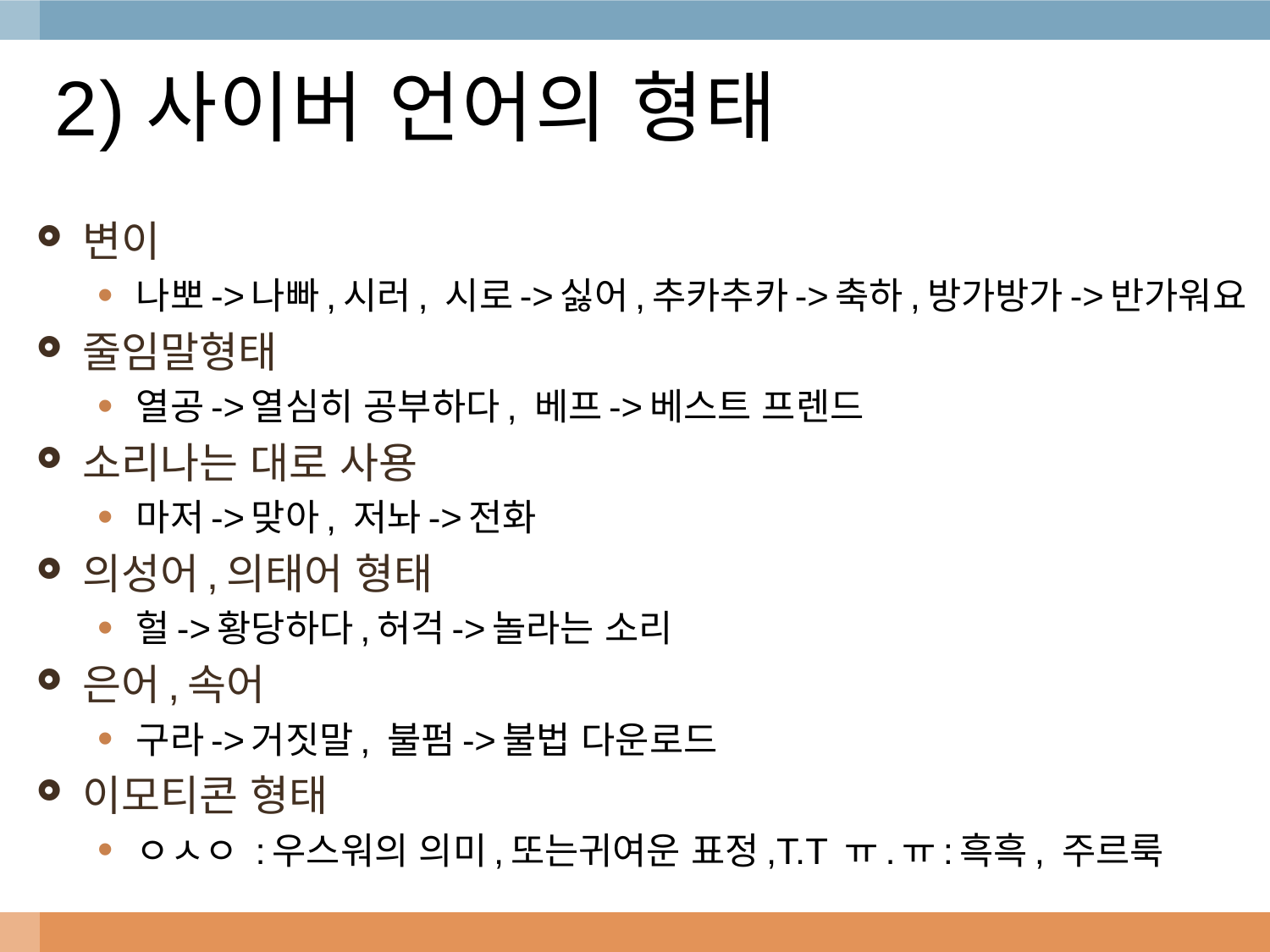

# 2)사이버 언어의 형태
변이
나뽀->나빠,시러, 시로->싫어,추카추카->축하,방가방가->반가워요
줄임말형태
열공->열심히 공부하다, 베프->베스트 프렌드
소리나는 대로 사용
마저->맞아, 저놔->전화
의성어,의태어 형태
헐->황당하다,허걱->놀라는 소리
은어,속어
구라->거짓말, 불펌->불법 다운로드
이모티콘 형태
ㅇㅅㅇ :우스워의 의미,또는귀여운 표정,T.T ㅠ.ㅠ:흑흑, 주르룩